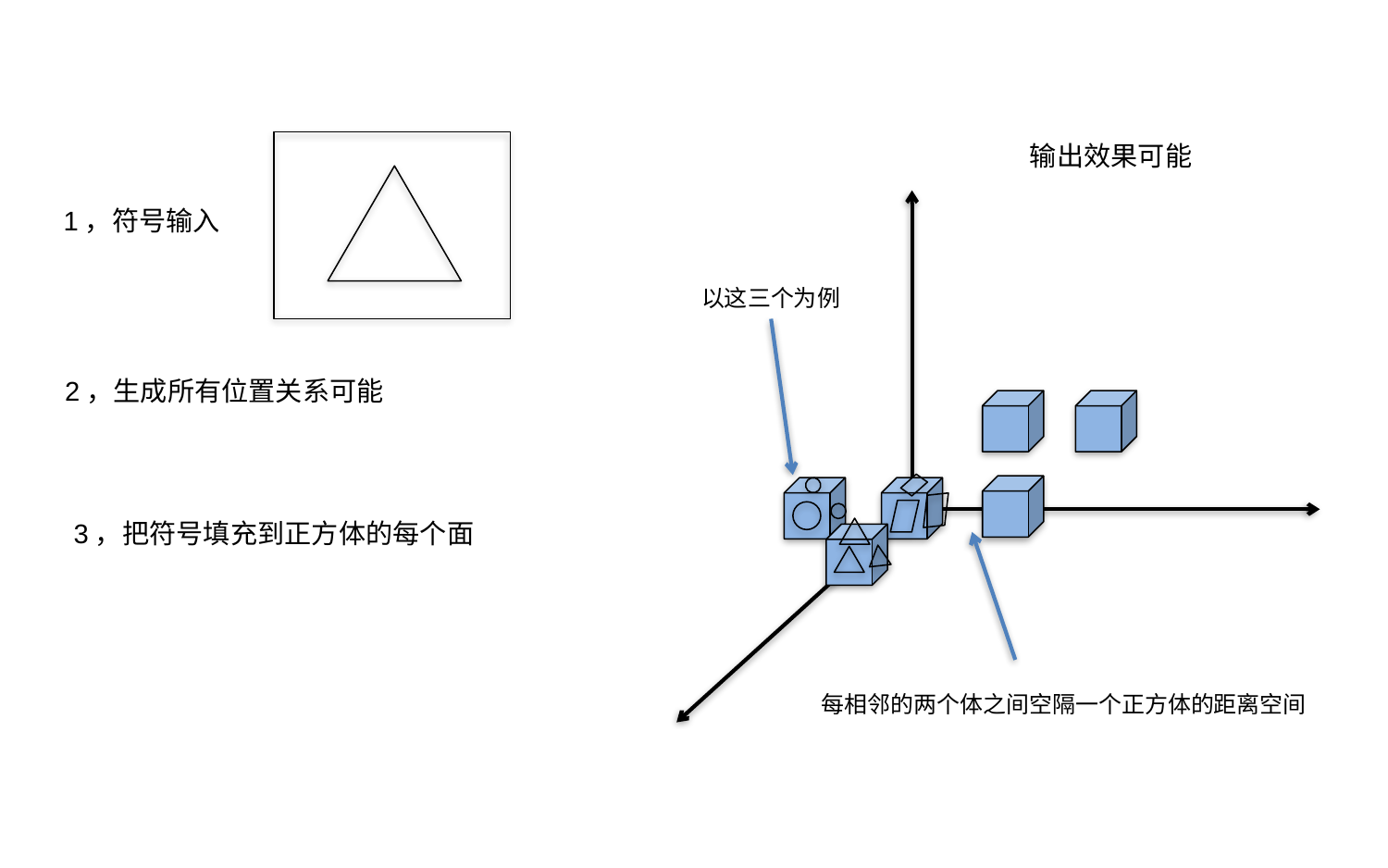

输出效果可能

1，符号输入
以这三个为例
2，生成所有位置关系可能

3，把符号填充到正方体的每个面

每相邻的两个体之间空隔一个正方体的距离空间